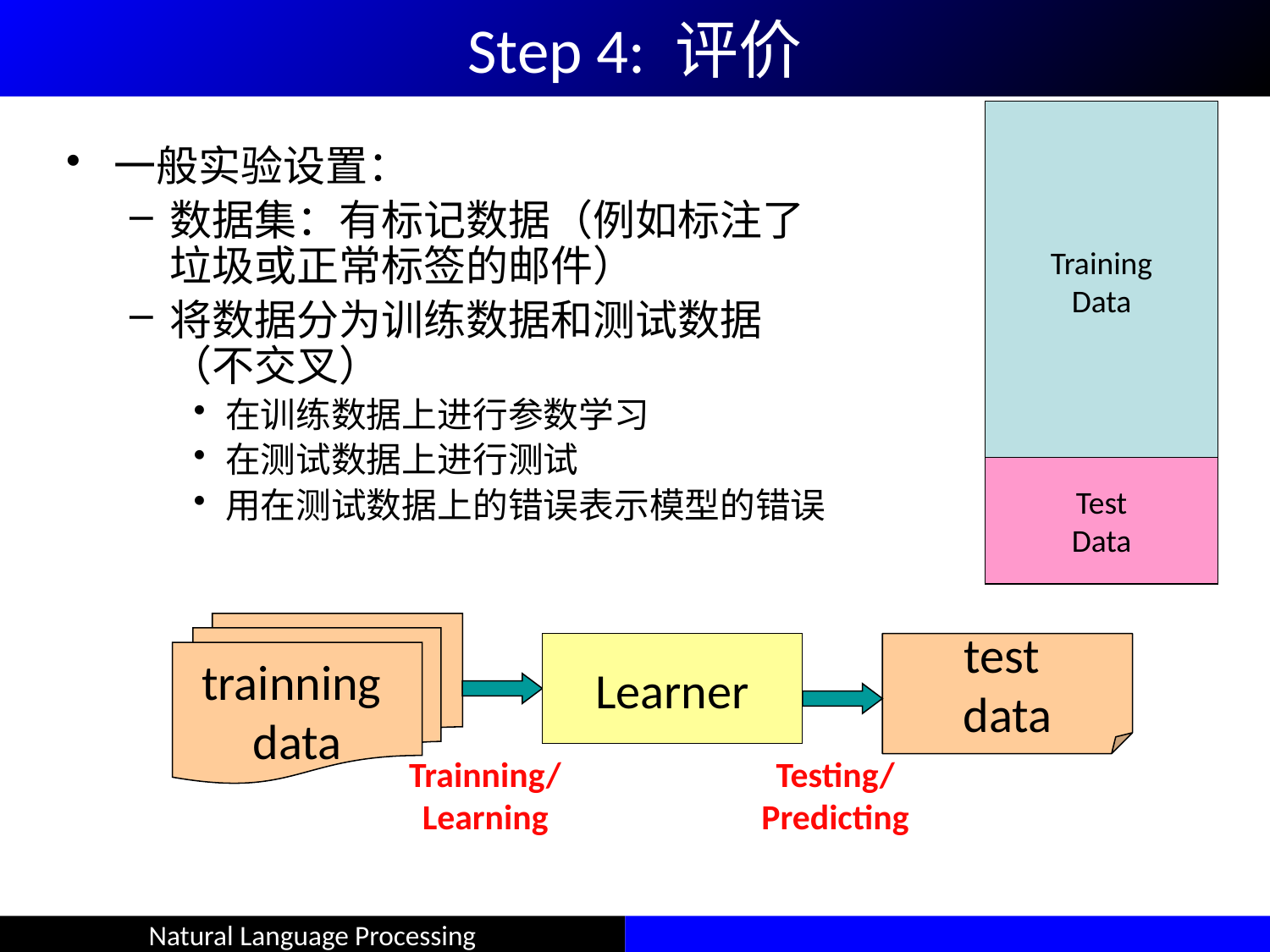

Step 4: 评价
Training
Data
一般实验设置：
数据集：有标记数据（例如标注了垃圾或正常标签的邮件）
将数据分为训练数据和测试数据（不交叉）
在训练数据上进行参数学习
在测试数据上进行测试
用在测试数据上的错误表示模型的错误
Test
Data
trainning
data
Learner
test
data

Trainning/
Learning
Testing/
Predicting